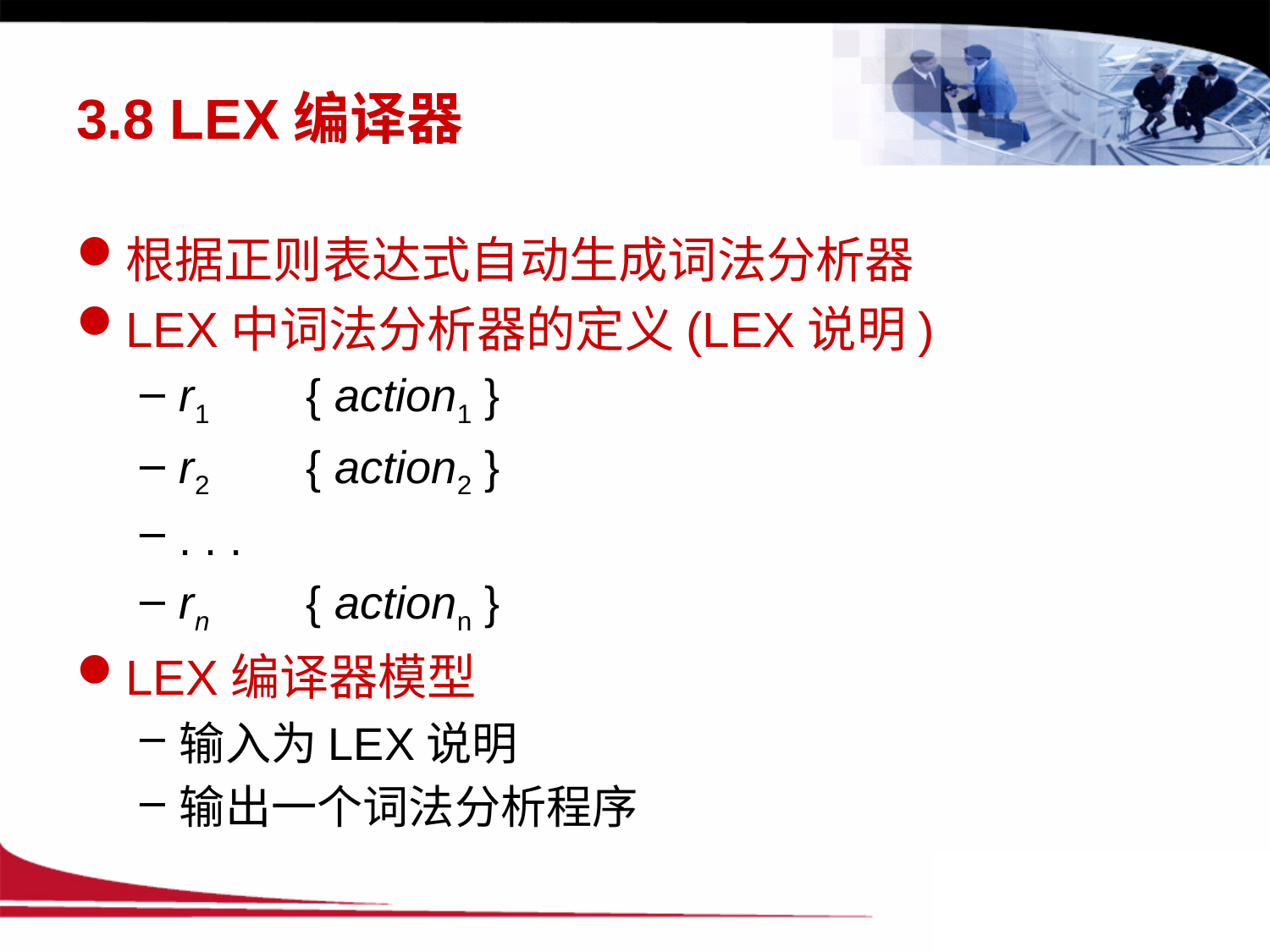

# 3.8 LEX编译器
根据正则表达式自动生成词法分析器
LEX中词法分析器的定义(LEX说明)
r1	{ action1 }
r2	{ action2 }
. . .
rn	{ actionn }
LEX编译器模型
输入为LEX说明
输出一个词法分析程序